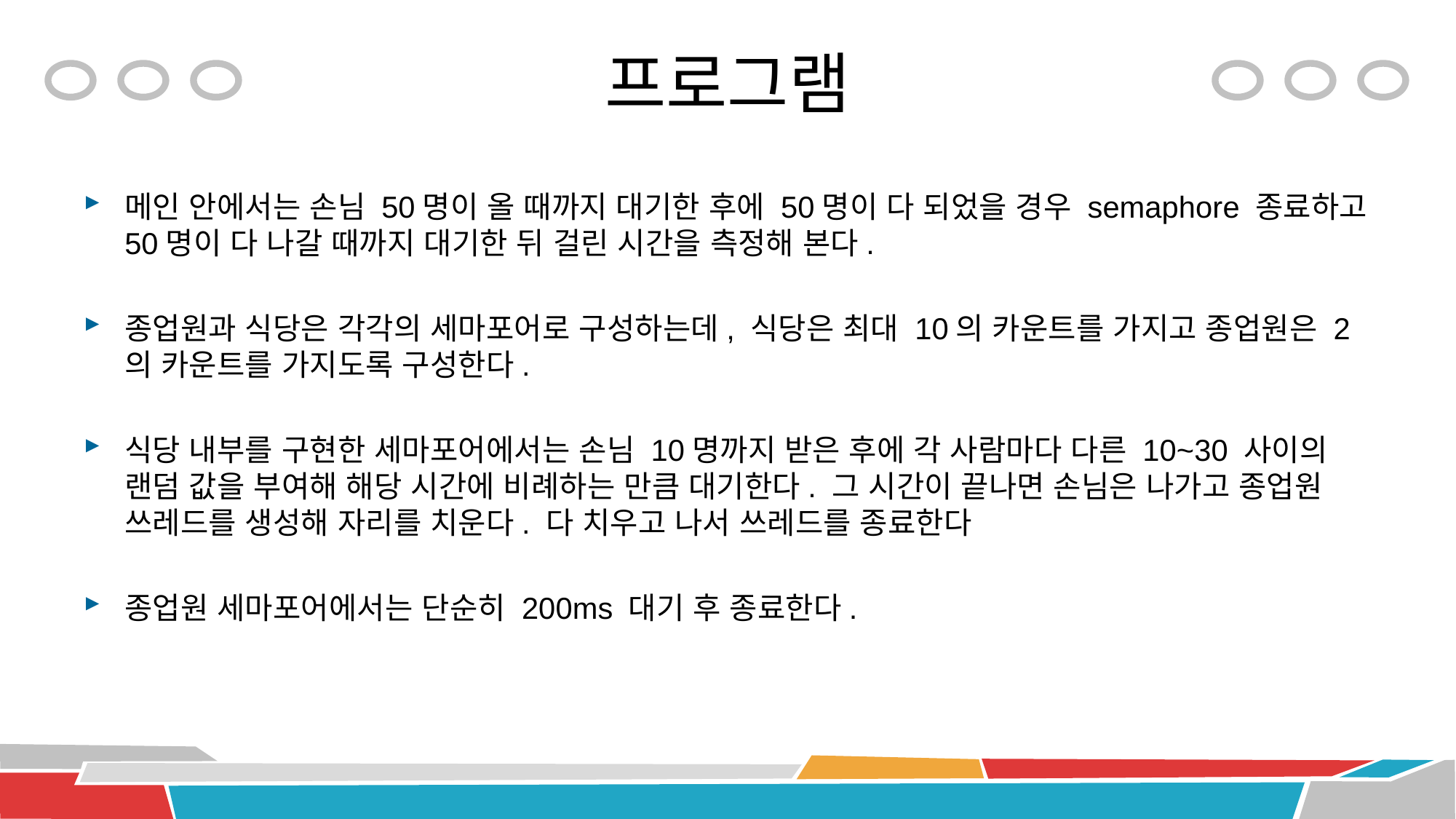

# 프로그램
메인 안에서는 손님 50명이 올 때까지 대기한 후에 50명이 다 되었을 경우 semaphore 종료하고 50명이 다 나갈 때까지 대기한 뒤 걸린 시간을 측정해 본다.

종업원과 식당은 각각의 세마포어로 구성하는데, 식당은 최대 10의 카운트를 가지고 종업원은 2의 카운트를 가지도록 구성한다.

식당 내부를 구현한 세마포어에서는 손님 10명까지 받은 후에 각 사람마다 다른 10~30 사이의 랜덤 값을 부여해 해당 시간에 비례하는 만큼 대기한다. 그 시간이 끝나면 손님은 나가고 종업원 쓰레드를 생성해 자리를 치운다. 다 치우고 나서 쓰레드를 종료한다

종업원 세마포어에서는 단순히 200ms 대기 후 종료한다.